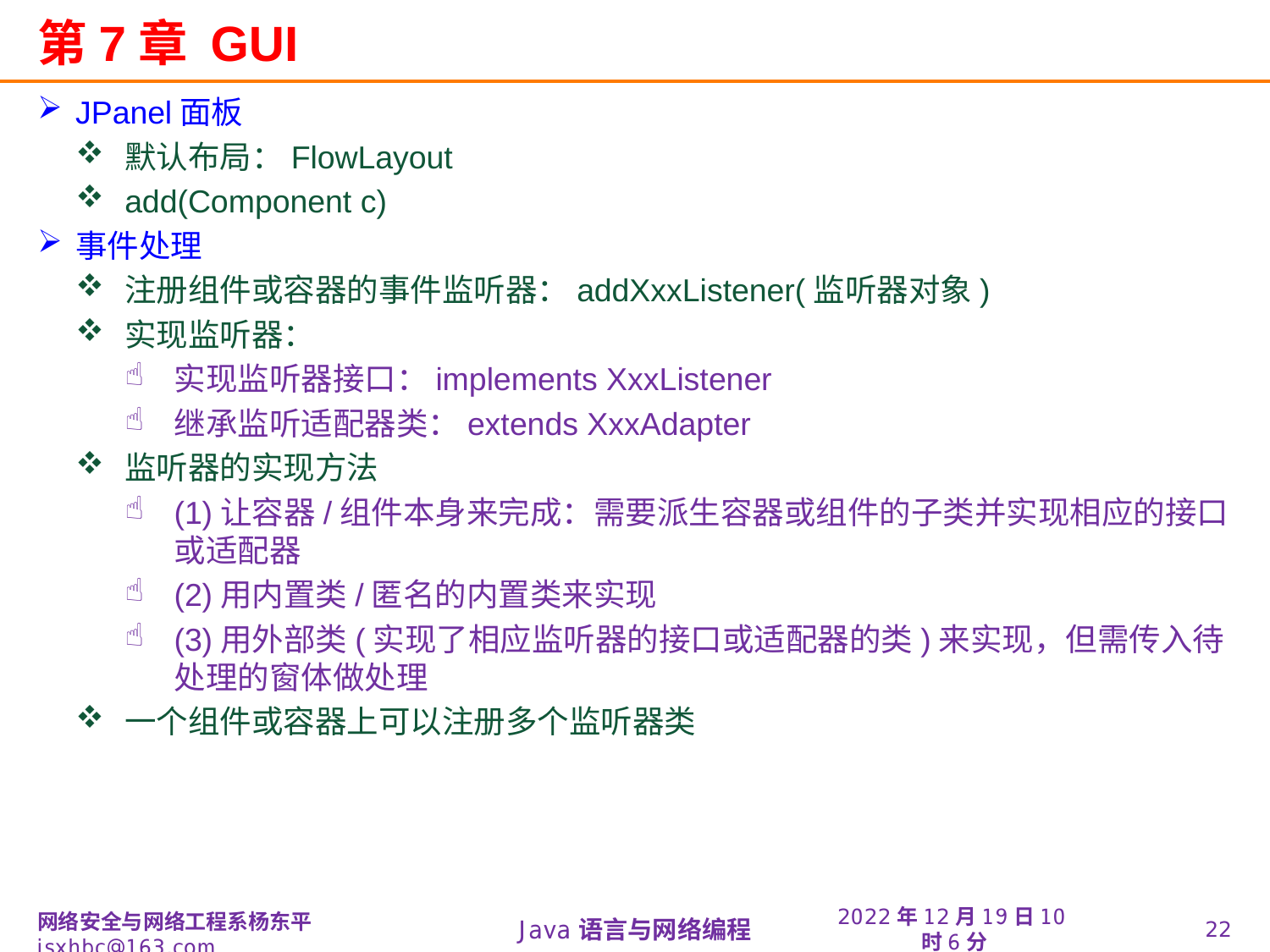

# 第7章 GUI
JPanel面板
默认布局：FlowLayout
add(Component c)
事件处理
注册组件或容器的事件监听器：addXxxListener(监听器对象)
实现监听器：
实现监听器接口：implements XxxListener
继承监听适配器类：extends XxxAdapter
监听器的实现方法
(1)让容器/组件本身来完成：需要派生容器或组件的子类并实现相应的接口或适配器
(2)用内置类/匿名的内置类来实现
(3)用外部类(实现了相应监听器的接口或适配器的类)来实现，但需传入待处理的窗体做处理
一个组件或容器上可以注册多个监听器类